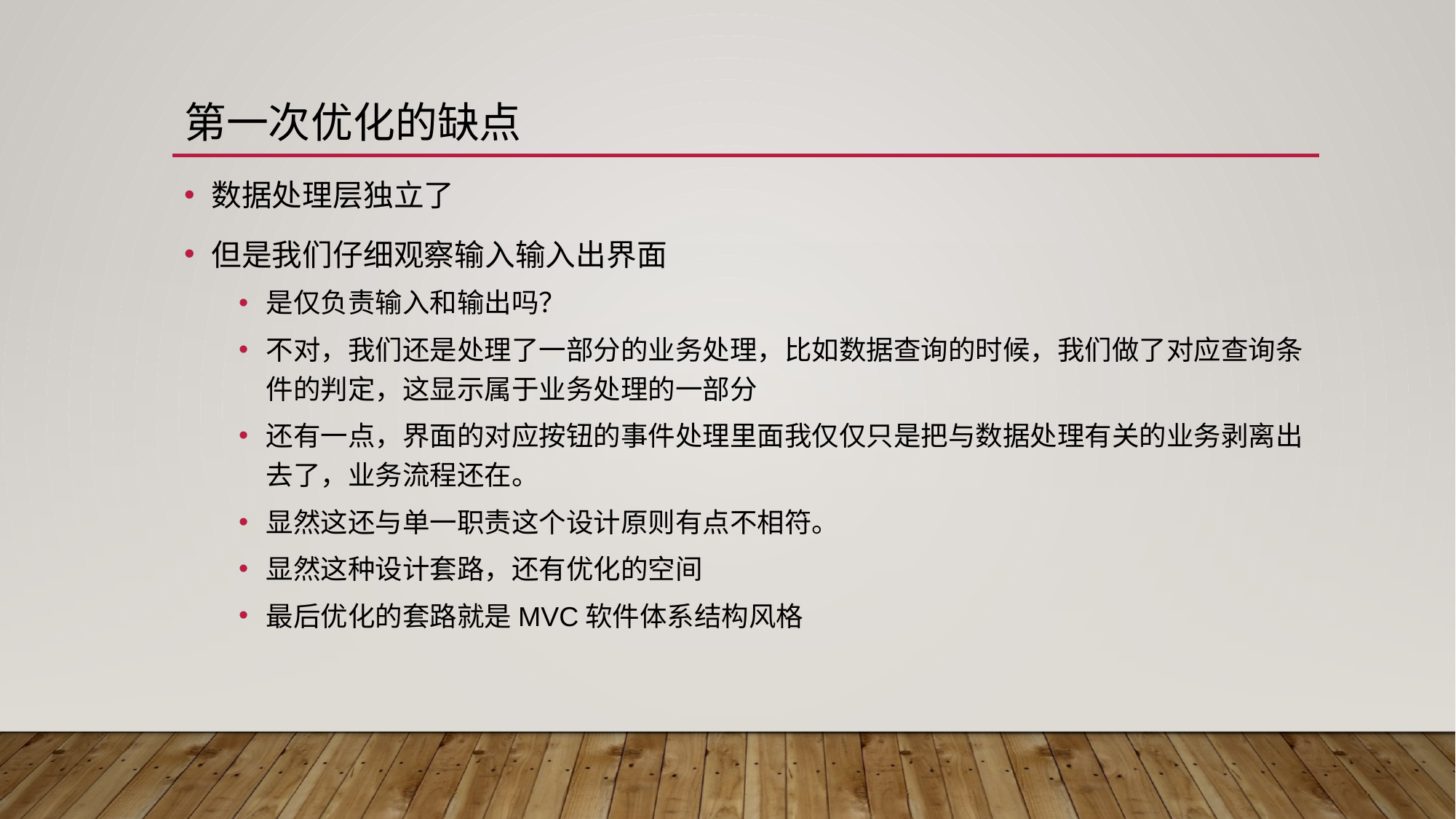

# 第一次优化的缺点
数据处理层独立了
但是我们仔细观察输入输入出界面
是仅负责输入和输出吗？
不对，我们还是处理了一部分的业务处理，比如数据查询的时候，我们做了对应查询条件的判定，这显示属于业务处理的一部分
还有一点，界面的对应按钮的事件处理里面我仅仅只是把与数据处理有关的业务剥离出去了，业务流程还在。
显然这还与单一职责这个设计原则有点不相符。
显然这种设计套路，还有优化的空间
最后优化的套路就是MVC软件体系结构风格